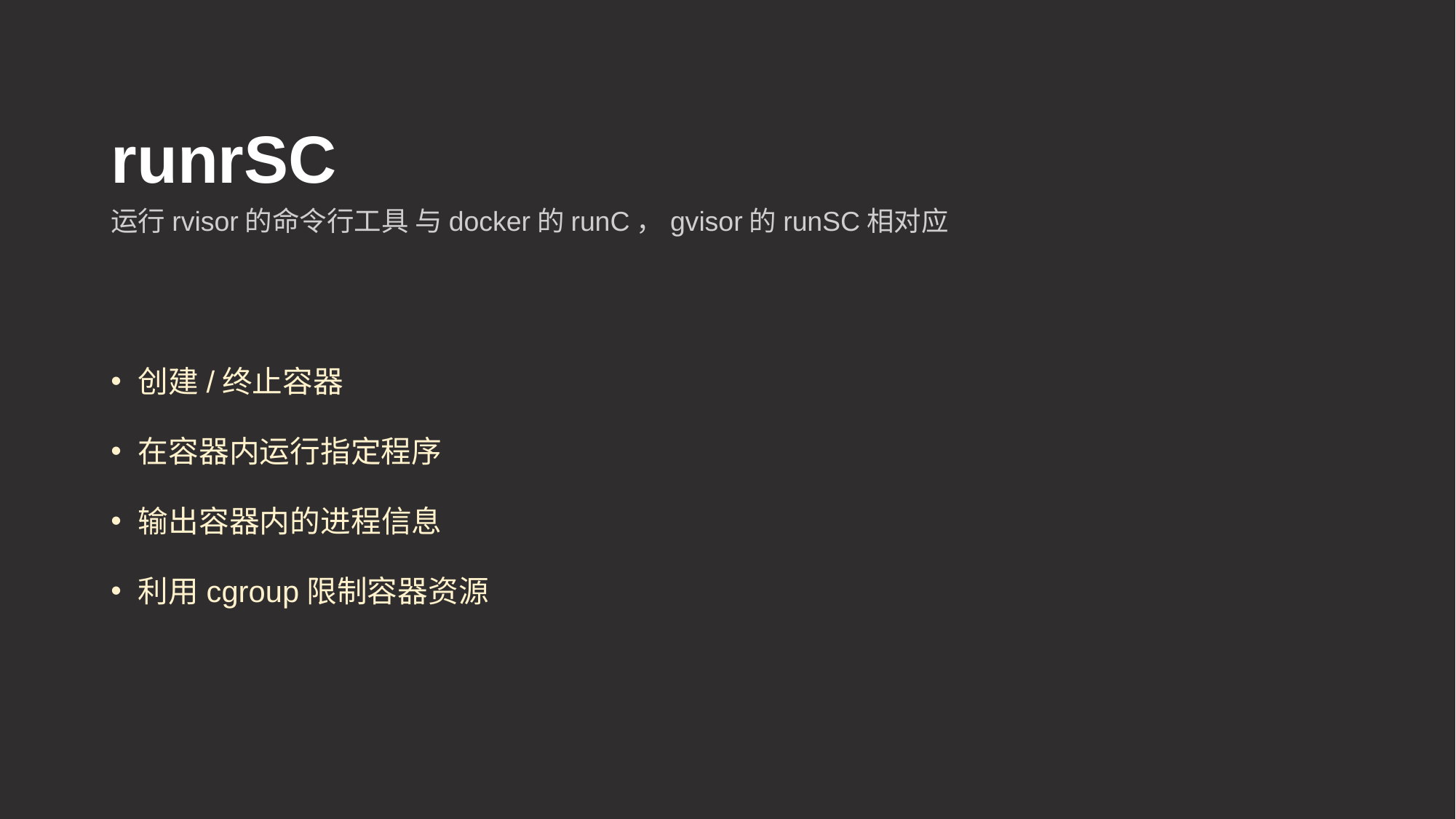

# runrSC
运行rvisor的命令行工具 与docker的runC，gvisor的runSC相对应

创建/终止容器
在容器内运行指定程序
输出容器内的进程信息
利用cgroup限制容器资源